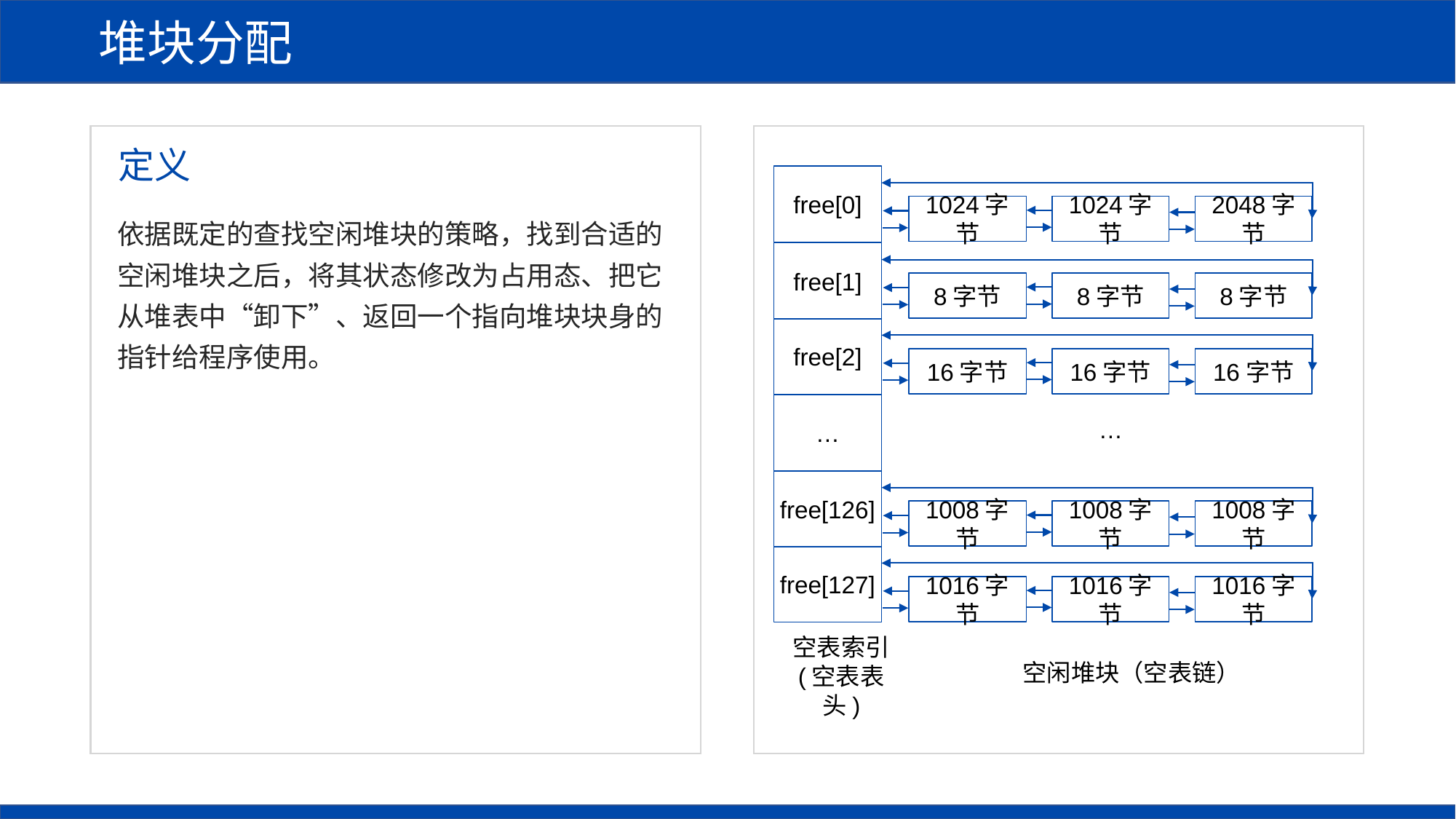

堆块分配

定义
free[0]
1024字节
1024字节
2048字节
依据既定的查找空闲堆块的策略，找到合适的空闲堆块之后，将其状态修改为占用态、把它从堆表中“卸下”、返回一个指向堆块块身的指针给程序使用。
free[1]
8字节
8字节
8字节
free[2]
16字节
16字节
16字节
…
…
free[126]
1008字节
1008字节
1008字节
free[127]
1016字节
1016字节
1016字节
空表索引
(空表表头)
空闲堆块（空表链）